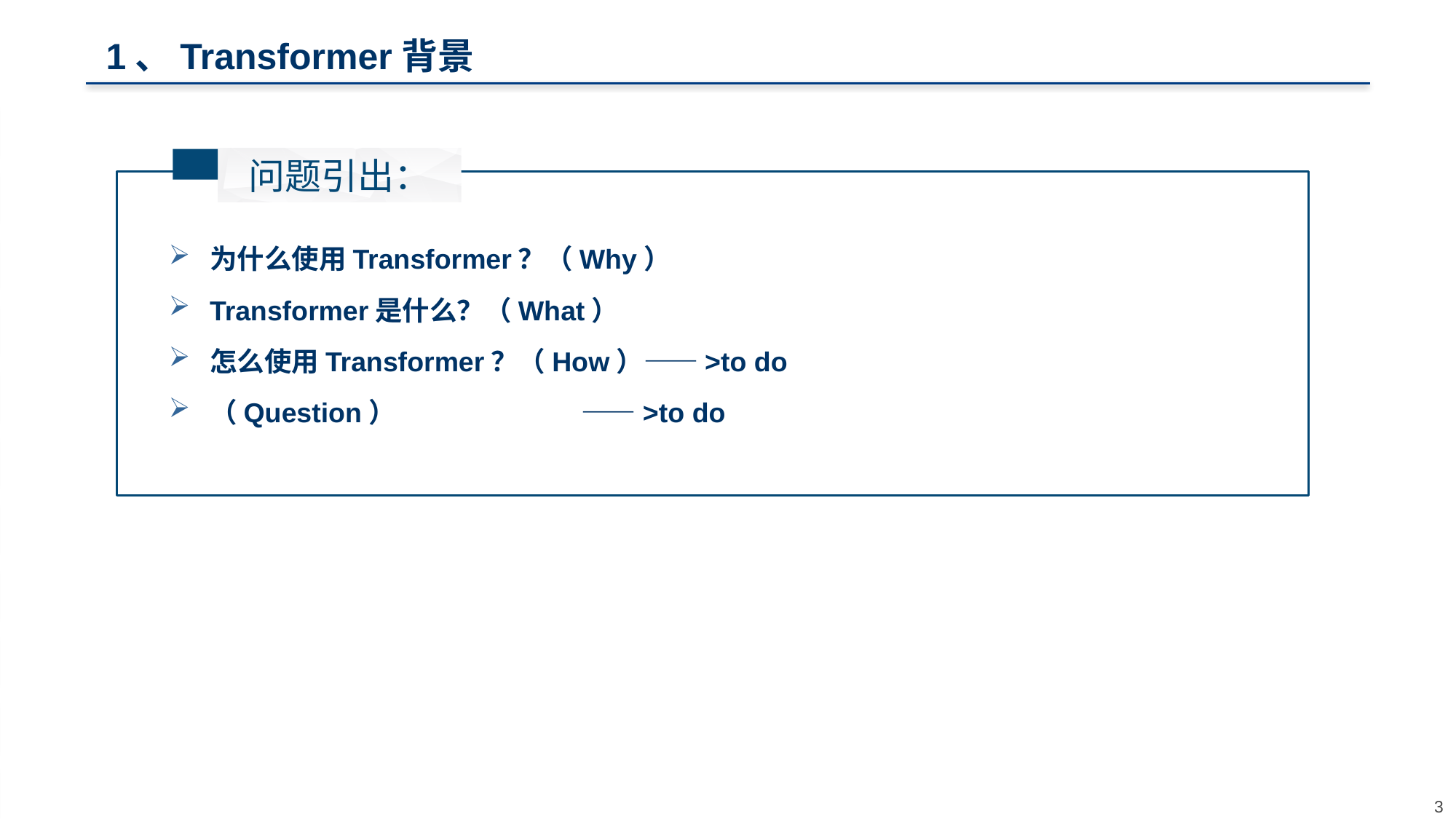

1、Transformer背景
问题引出：

为什么使用Transformer？（Why）
Transformer是什么？（What）
怎么使用Transformer？（How）——>to do
（Question）                              ——>to do
3